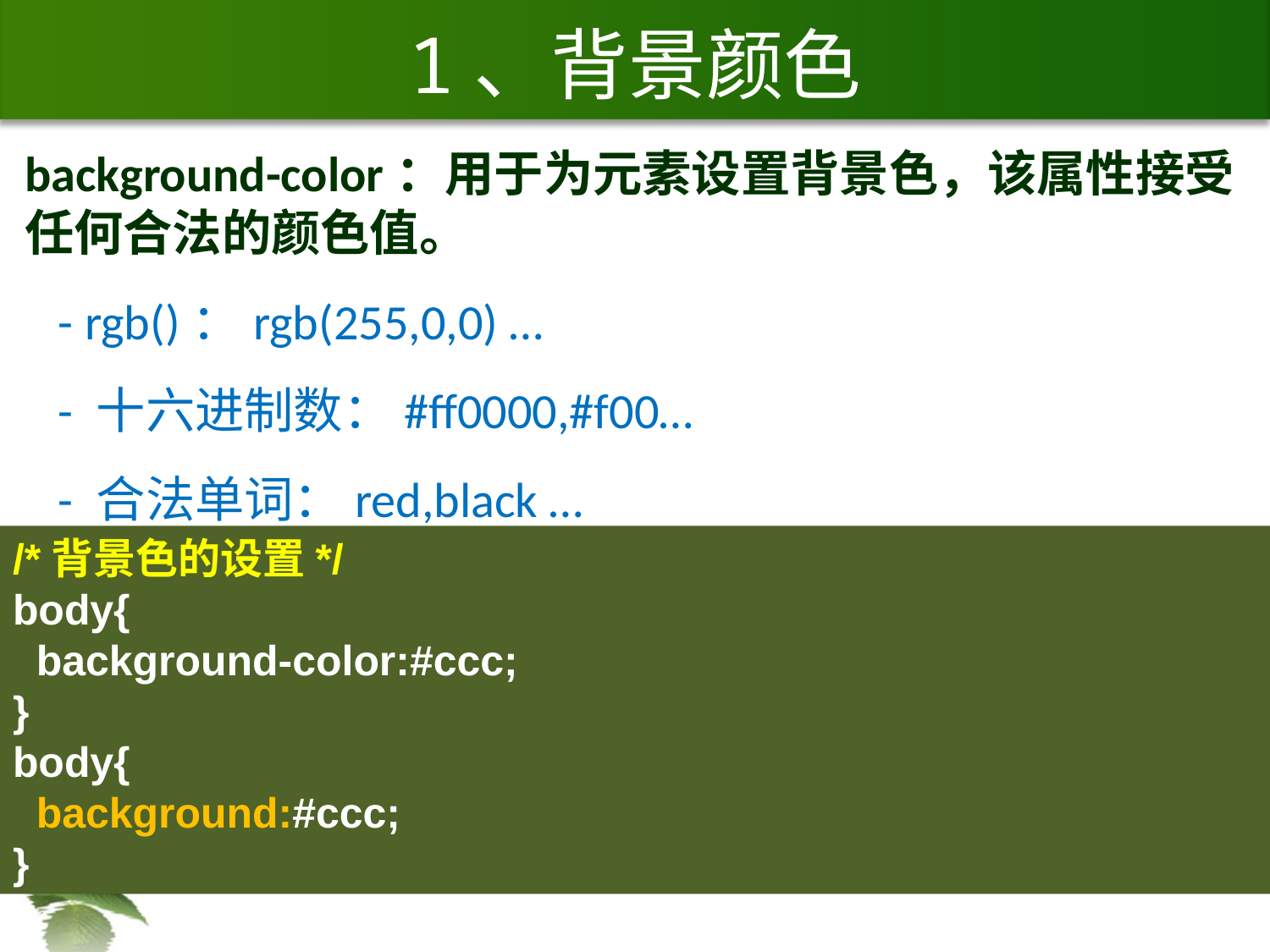

# 1、背景颜色
background-color：用于为元素设置背景色，该属性接受任何合法的颜色值。
   - rgb()：rgb(255,0,0) …
   - 十六进制数：#ff0000,#f00…
   - 合法单词：red,black …
/*背景色的设置*/
body{
  background-color:#ccc;
}
body{
  background:#ccc;
}